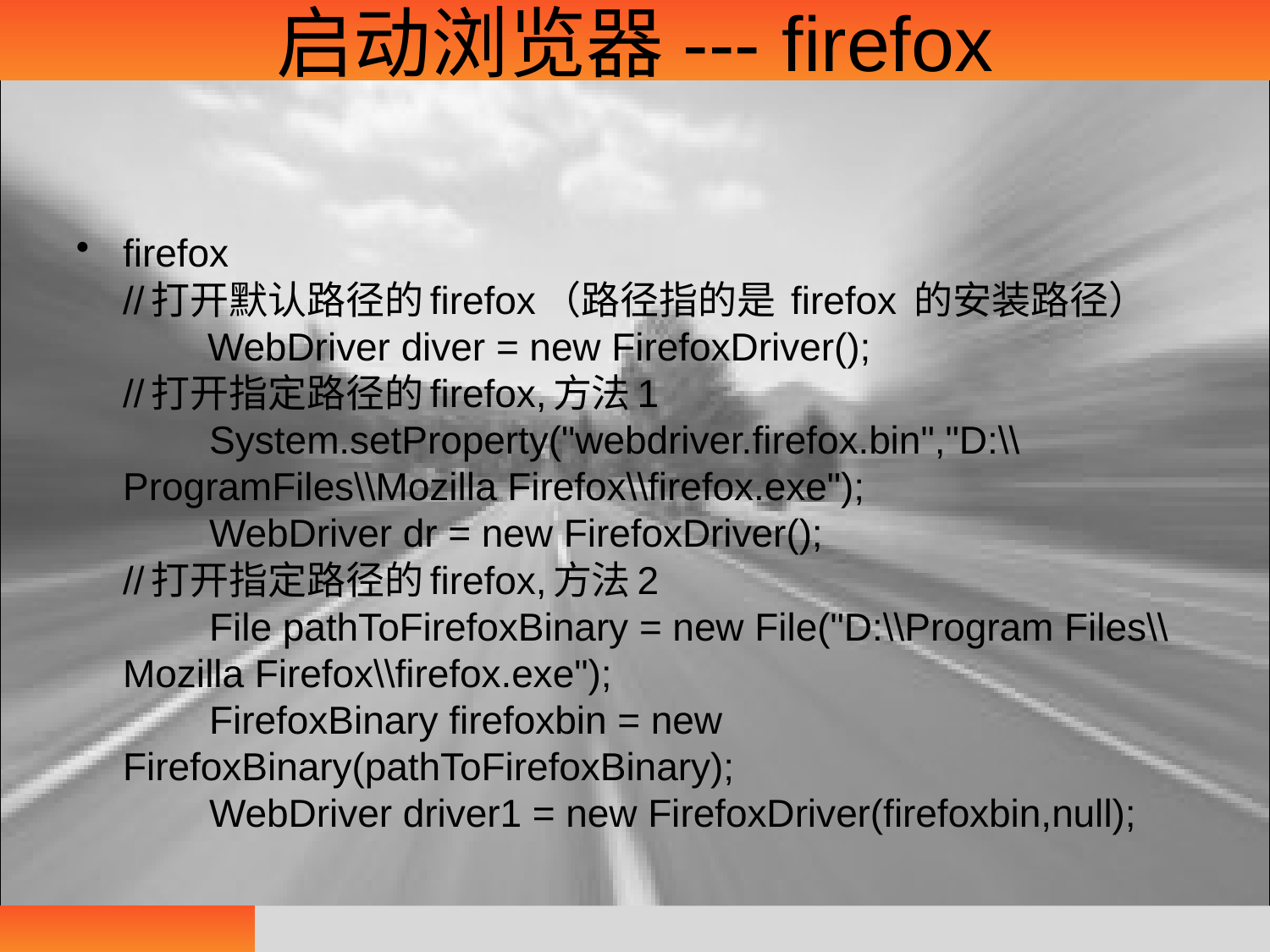

# 启动浏览器--- firefox
firefox
//打开默认路径的firefox（路径指的是 firefox 的安装路径）
         WebDriver diver = new FirefoxDriver();
//打开指定路径的firefox,方法1
        System.setProperty("webdriver.firefox.bin","D:\\ProgramFiles\\Mozilla Firefox\\firefox.exe");
        WebDriver dr = new FirefoxDriver();
//打开指定路径的firefox,方法2
        File pathToFirefoxBinary = new File("D:\\Program Files\\Mozilla Firefox\\firefox.exe");  
        FirefoxBinary firefoxbin = new FirefoxBinary(pathToFirefoxBinary);  
        WebDriver driver1 = new FirefoxDriver(firefoxbin,null);